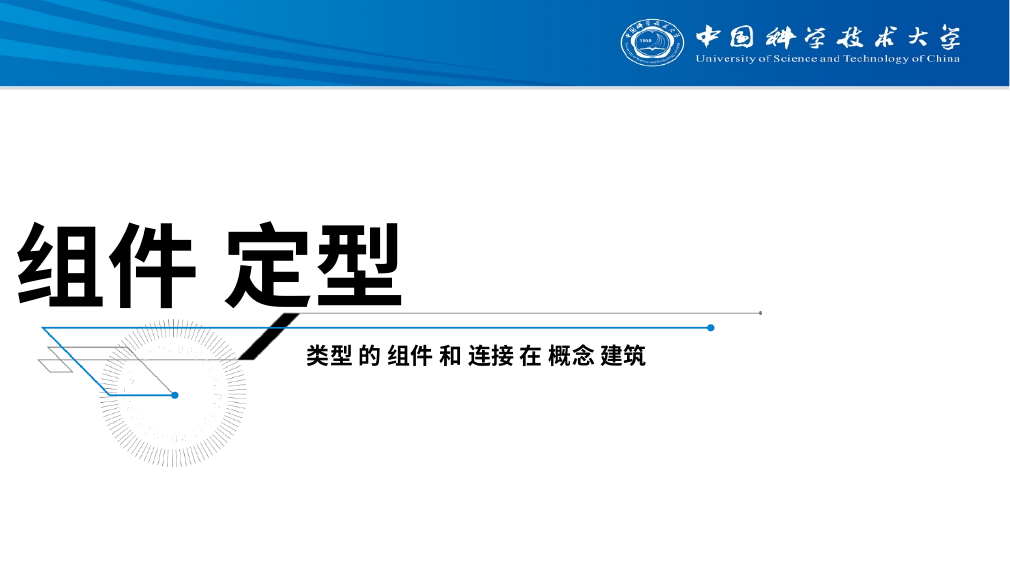

# 组件 定型
类型 的 组件 和 连接 在 概念 建筑